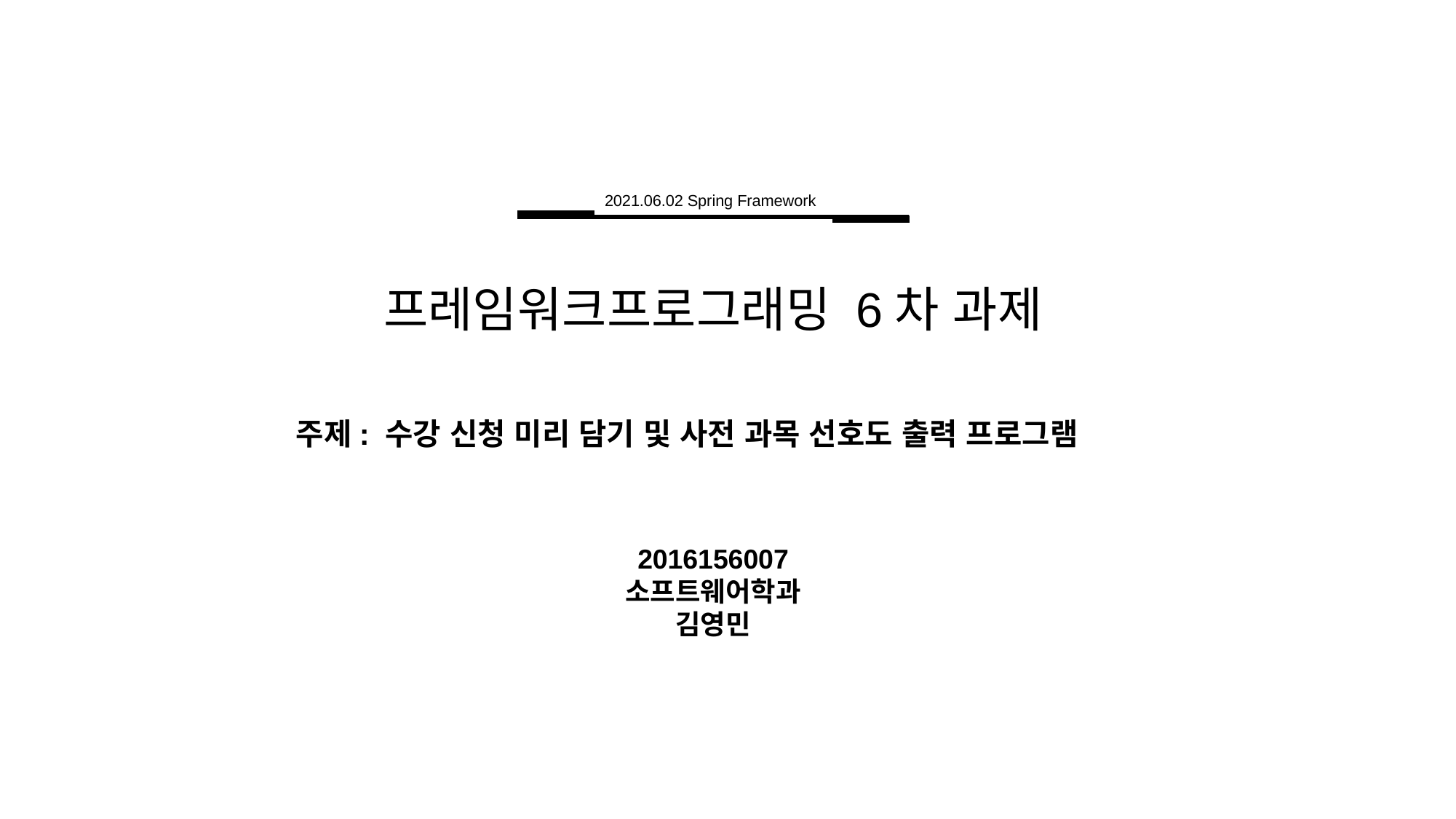

2021.06.02 Spring Framework

프레임워크프로그래밍 6차 과제
주제: 수강 신청 미리 담기 및 사전 과목 선호도 출력 프로그램
2016156007
소프트웨어학과
김영민